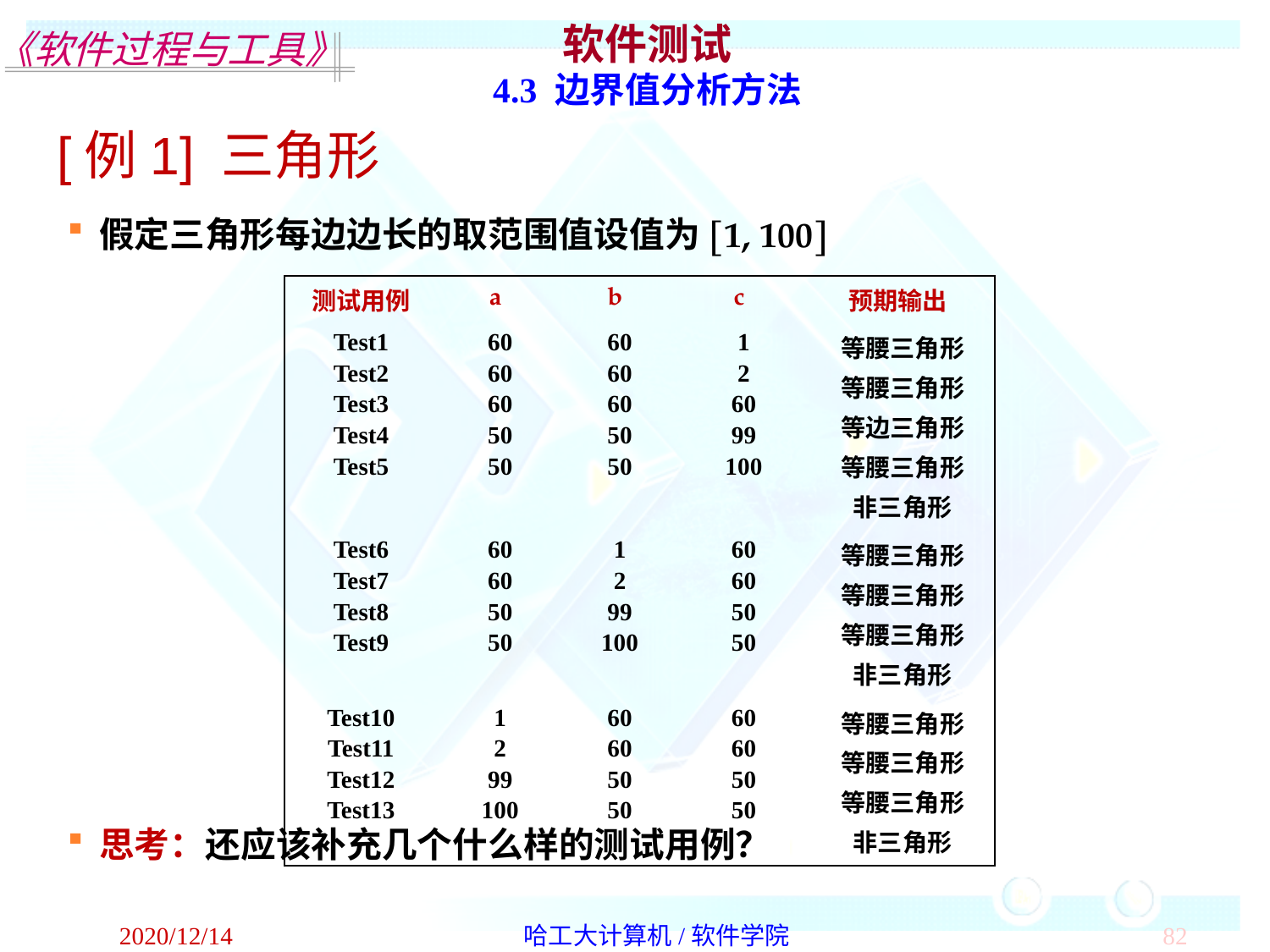

软件测试
4.3 边界值分析方法

[例1] 三角形
假定三角形每边边长的取范围值设值为[1, 100]
| 测试用例 | a | b | c | 预期输出 |
| --- | --- | --- | --- | --- |
| Test1 Test2 Test3 Test4 Test5 | 60 60 60 50 50 | 60 60 60 50 50 | 1 2 60 99 100 | 等腰三角形 等腰三角形 等边三角形 等腰三角形 非三角形 |
| Test6 Test7 Test8 Test9 | 60 60 50 50 | 1 2 99 100 | 60 60 50 50 | 等腰三角形 等腰三角形 等腰三角形 非三角形 |
| Test10 Test11 Test12 Test13 | 1 2 99 100 | 60 60 50 50 | 60 60 50 50 | 等腰三角形 等腰三角形 等腰三角形 非三角形 |
思考：还应该补充几个什么样的测试用例？